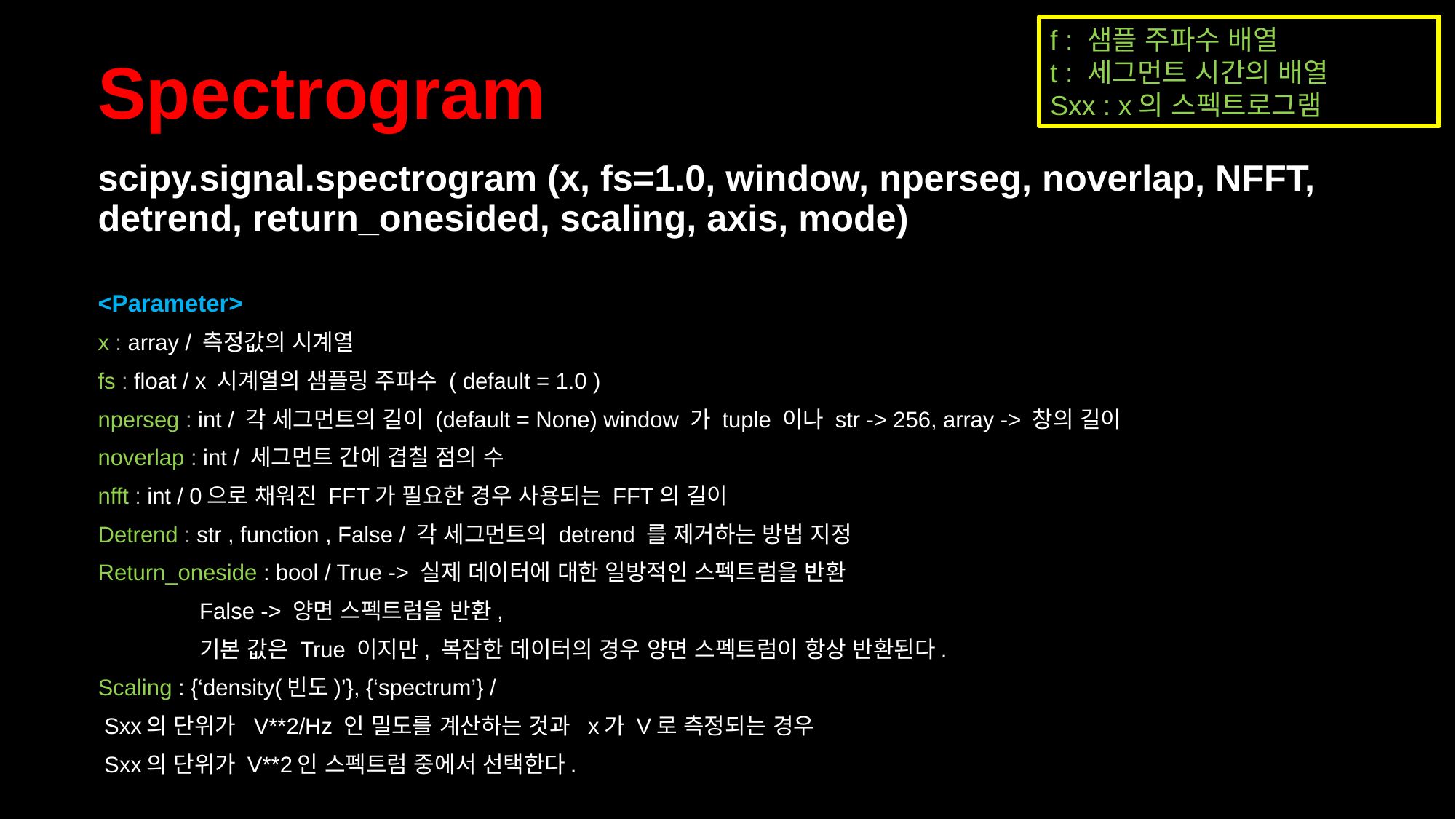

f : 샘플 주파수 배열
t : 세그먼트 시간의 배열
Sxx : x의 스펙트로그램
Spectrogram
scipy.signal.spectrogram (x, fs=1.0, window, nperseg, noverlap, NFFT, detrend, return_onesided, scaling, axis, mode)

<Parameter>
x : array / 측정값의 시계열
fs : float / x 시계열의 샘플링 주파수 ( default = 1.0 )
nperseg : int / 각 세그먼트의 길이 (default = None) window 가 tuple 이나 str -> 256, array -> 창의 길이
noverlap : int / 세그먼트 간에 겹칠 점의 수
nfft : int / 0으로 채워진 FFT가 필요한 경우 사용되는 FFT의 길이
Detrend : str , function , False / 각 세그먼트의 detrend 를 제거하는 방법 지정
Return_oneside : bool / True -> 실제 데이터에 대한 일방적인 스펙트럼을 반환
	False -> 양면 스펙트럼을 반환,
	기본 값은 True 이지만, 복잡한 데이터의 경우 양면 스펙트럼이 항상 반환된다.
Scaling : {‘density(빈도)’}, {‘spectrum’} /
 Sxx의 단위가  V**2/Hz 인 밀도를 계산하는 것과  x가 V로 측정되는 경우
 Sxx의 단위가 V**2인 스펙트럼 중에서 선택한다.